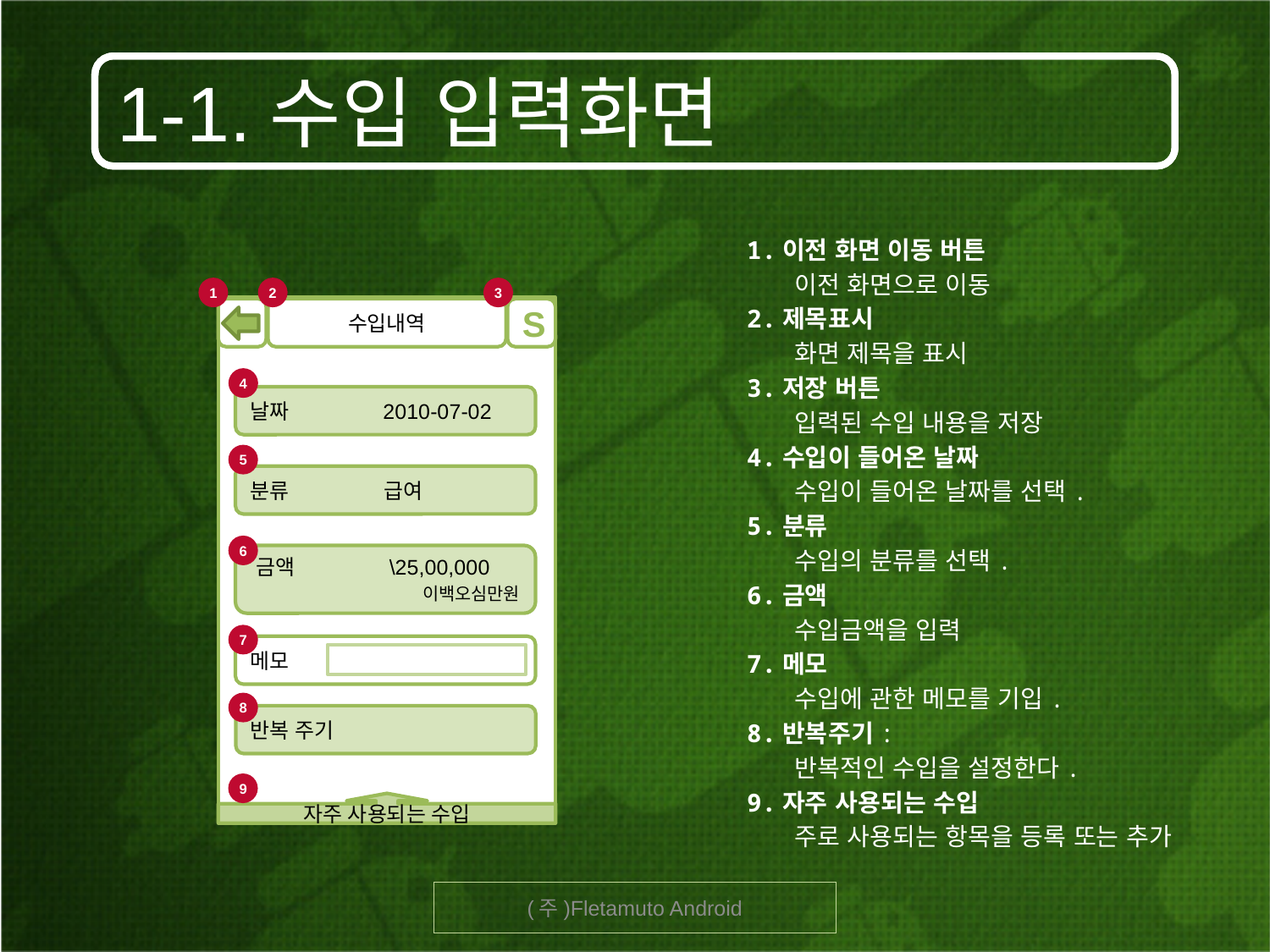

# 1-1.수입 입력화면
1.이전 화면 이동 버튼
	이전 화면으로 이동
2.제목표시
	화면 제목을 표시
3.저장 버튼
	입력된 수입 내용을 저장
4.수입이 들어온 날짜
	수입이 들어온 날짜를 선택.
5.분류
	수입의 분류를 선택.
6.금액
	수입금액을 입력
7.메모
	수입에 관한 메모를 기입.
8.반복주기:
	반복적인 수입을 설정한다.
9.자주 사용되는 수입
	주로 사용되는 항목을 등록 또는 추가

1
2
3

수입내역
S
4
날짜               2010-07-02
5
분류                급여
6
금액               \25,00,000          이백오심만원
7
메모

8
반복 주기
9
자주 사용되는 수입
(주)Fletamuto Android